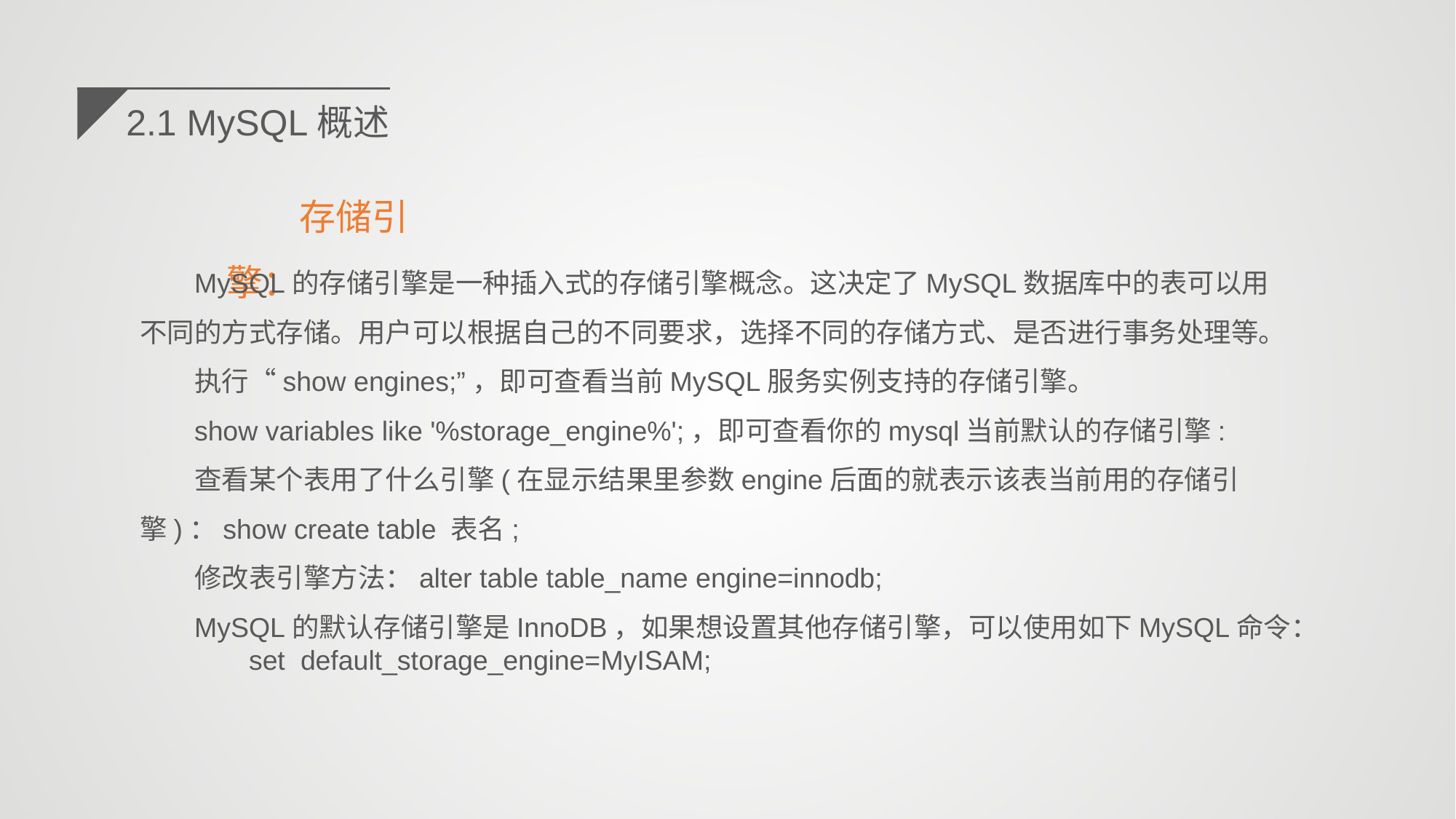

2.1 MySQL概述

存储引擎：
MySQL的存储引擎是一种插入式的存储引擎概念。这决定了MySQL数据库中的表可以用不同的方式存储。用户可以根据自己的不同要求，选择不同的存储方式、是否进行事务处理等。
执行“show engines;”，即可查看当前MySQL服务实例支持的存储引擎。
show variables like '%storage_engine%';，即可查看你的mysql当前默认的存储引擎:
查看某个表用了什么引擎(在显示结果里参数engine后面的就表示该表当前用的存储引擎)：show create table 表名;
修改表引擎方法：alter table table_name engine=innodb;
MySQL的默认存储引擎是InnoDB，如果想设置其他存储引擎，可以使用如下MySQL命令：
set  default_storage_engine=MyISAM;